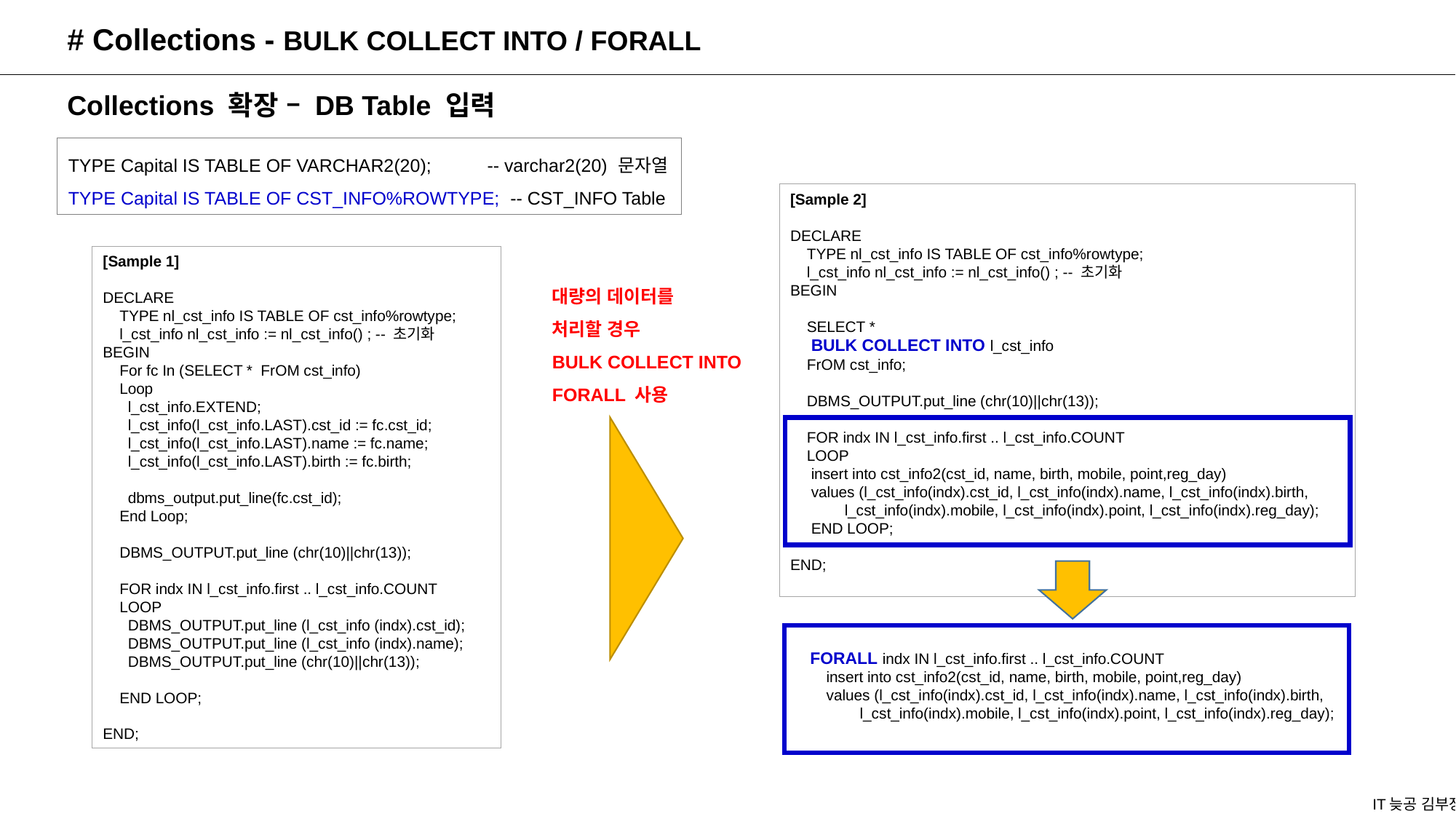

# Collections - BULK COLLECT INTO / FORALL
Collections 확장 – DB Table 입력
TYPE Capital IS TABLE OF VARCHAR2(20);           -- varchar2(20) 문자열
TYPE Capital IS TABLE OF CST_INFO%ROWTYPE;  -- CST_INFO Table
[Sample 2]

DECLARE
    TYPE nl_cst_info IS TABLE OF cst_info%rowtype;
    l_cst_info nl_cst_info := nl_cst_info() ; -- 초기화
BEGIN

    SELECT *
     BULK COLLECT INTO l_cst_info
    FrOM cst_info;

    DBMS_OUTPUT.put_line (chr(10)||chr(13));

    FOR indx IN l_cst_info.first .. l_cst_info.COUNT
    LOOP
     insert into cst_info2(cst_id, name, birth, mobile, point,reg_day)
     values (l_cst_info(indx).cst_id, l_cst_info(indx).name, l_cst_info(indx).birth,
             l_cst_info(indx).mobile, l_cst_info(indx).point, l_cst_info(indx).reg_day);
     END LOOP;

END;

[Sample 1]

DECLARE
    TYPE nl_cst_info IS TABLE OF cst_info%rowtype;
    l_cst_info nl_cst_info := nl_cst_info() ; -- 초기화
BEGIN
    For fc In (SELECT *  FrOM cst_info)
    Loop
      l_cst_info.EXTEND;
      l_cst_info(l_cst_info.LAST).cst_id := fc.cst_id;
      l_cst_info(l_cst_info.LAST).name := fc.name;
      l_cst_info(l_cst_info.LAST).birth := fc.birth;

      dbms_output.put_line(fc.cst_id);
    End Loop;

    DBMS_OUTPUT.put_line (chr(10)||chr(13));

    FOR indx IN l_cst_info.first .. l_cst_info.COUNT
    LOOP
      DBMS_OUTPUT.put_line (l_cst_info (indx).cst_id);
      DBMS_OUTPUT.put_line (l_cst_info (indx).name);
      DBMS_OUTPUT.put_line (chr(10)||chr(13));

    END LOOP;

END;
대량의 데이터를
처리할 경우
BULK COLLECT INTO
FORALL 사용

 FORALL indx IN l_cst_info.first .. l_cst_info.COUNT
     insert into cst_info2(cst_id, name, birth, mobile, point,reg_day)
     values (l_cst_info(indx).cst_id, l_cst_info(indx).name, l_cst_info(indx).birth,
             l_cst_info(indx).mobile, l_cst_info(indx).point, l_cst_info(indx).reg_day);
IT늦공 김부장